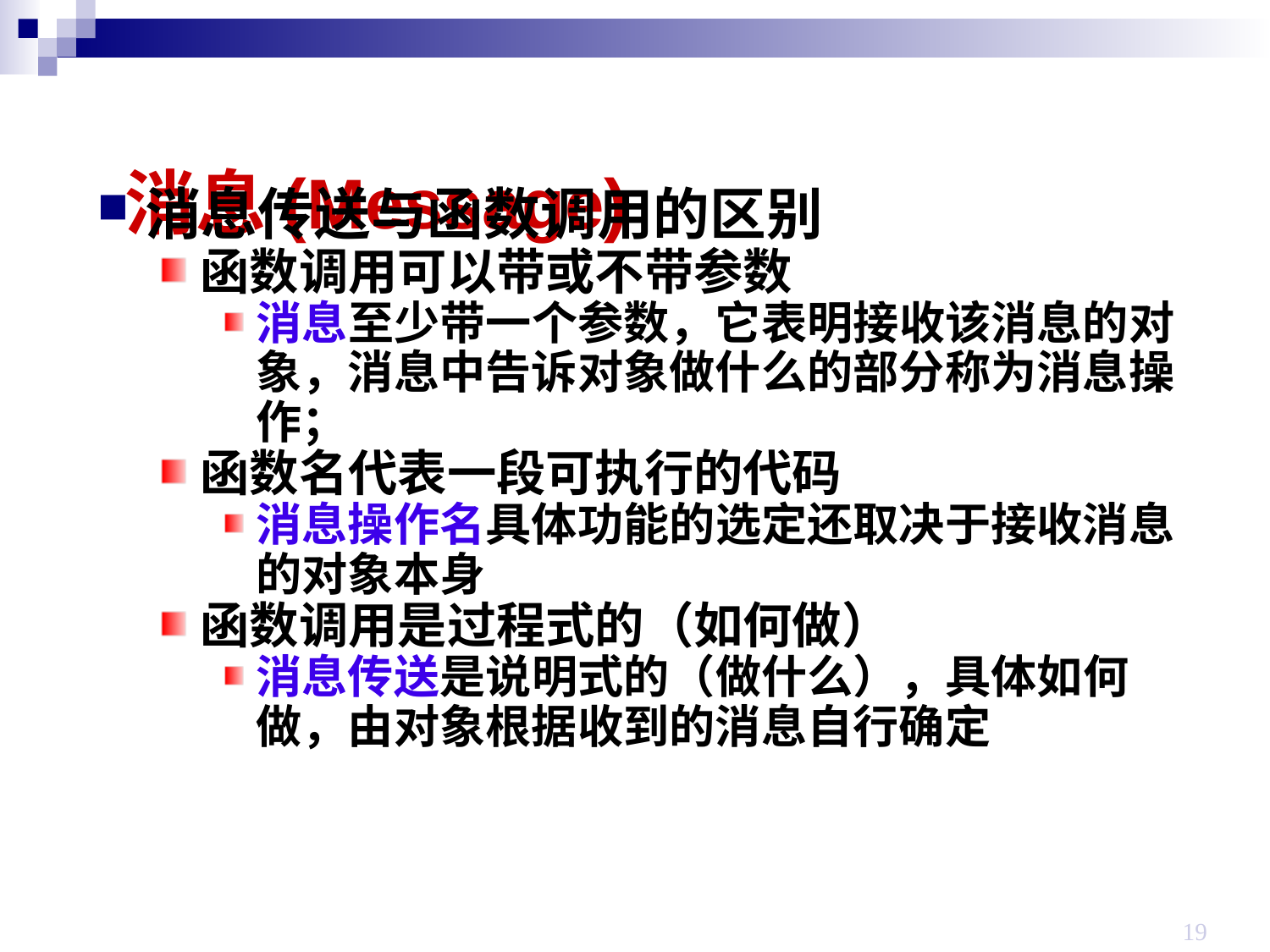

# 消息(Message)
消息传送与函数调用的区别
函数调用可以带或不带参数
消息至少带一个参数，它表明接收该消息的对象，消息中告诉对象做什么的部分称为消息操作；
函数名代表一段可执行的代码
消息操作名具体功能的选定还取决于接收消息的对象本身
函数调用是过程式的（如何做）
消息传送是说明式的（做什么），具体如何做，由对象根据收到的消息自行确定
19